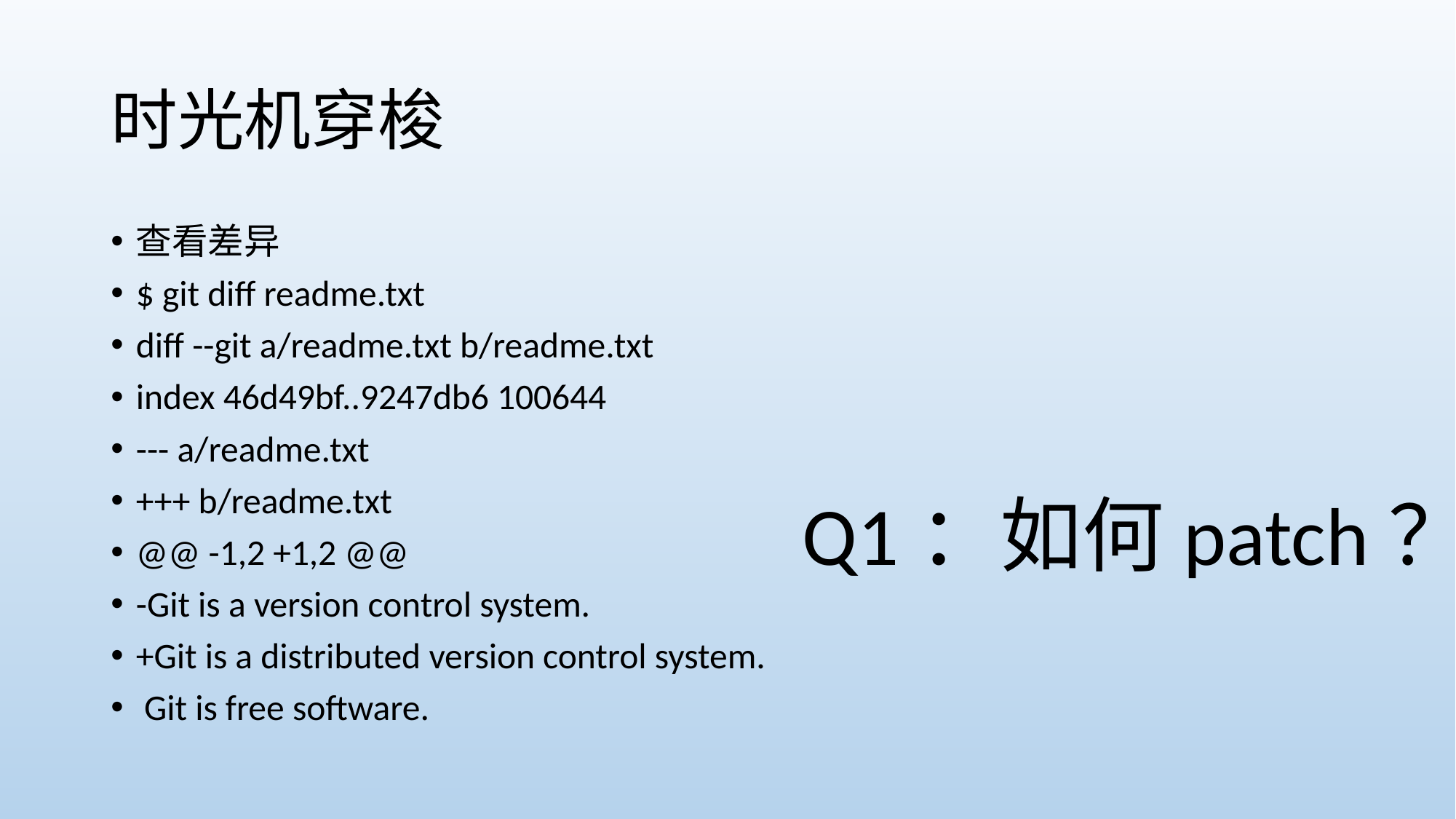

# 时光机穿梭
查看差异
$ git diff readme.txt
diff --git a/readme.txt b/readme.txt
index 46d49bf..9247db6 100644
--- a/readme.txt
+++ b/readme.txt
@@ -1,2 +1,2 @@
-Git is a version control system.
+Git is a distributed version control system.
 Git is free software.

Q1：如何patch？